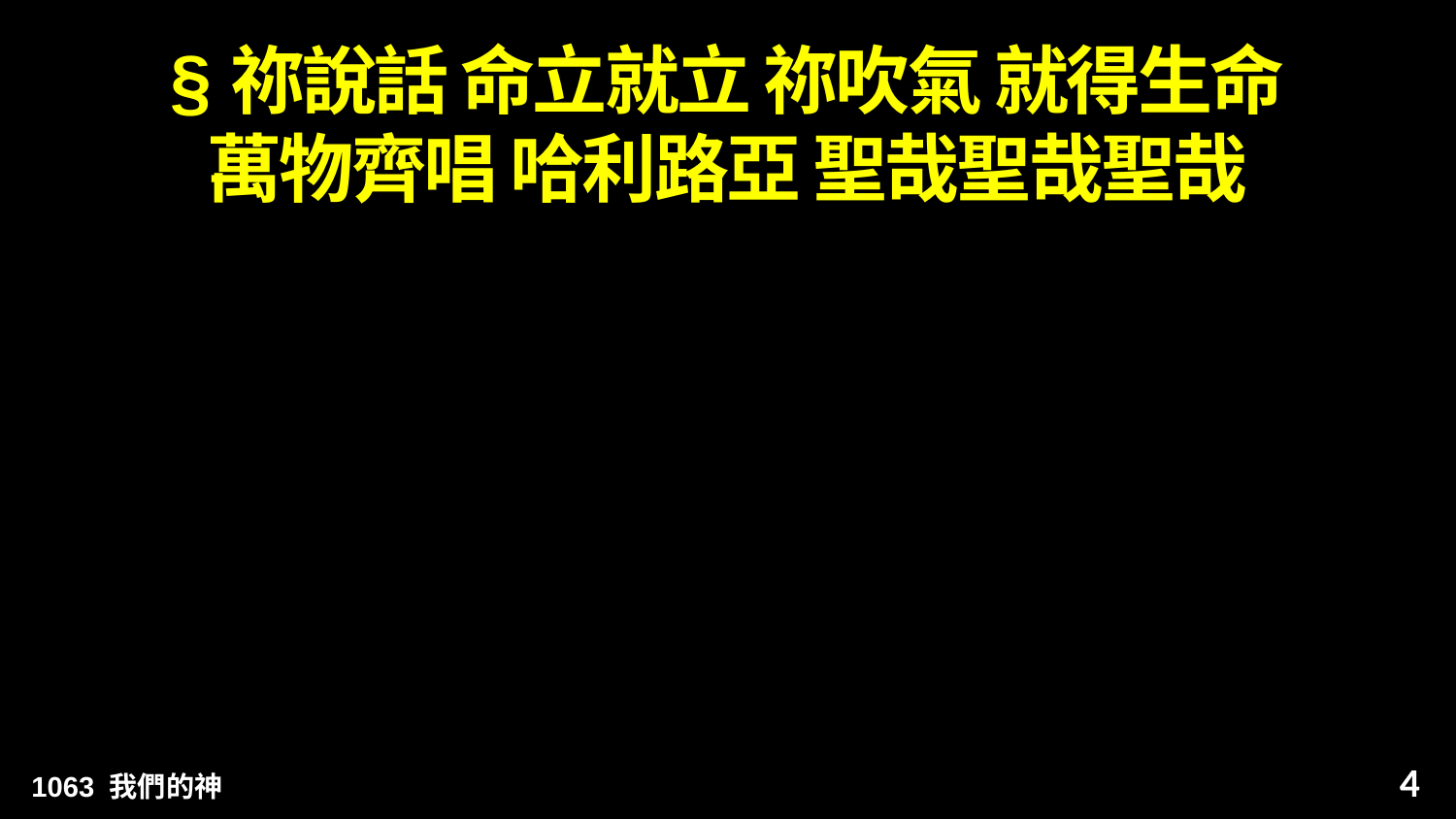

# §祢說話 命立就立 祢吹氣 就得生命 萬物齊唱 哈利路亞 聖哉聖哉聖哉
4
1063 我們的神